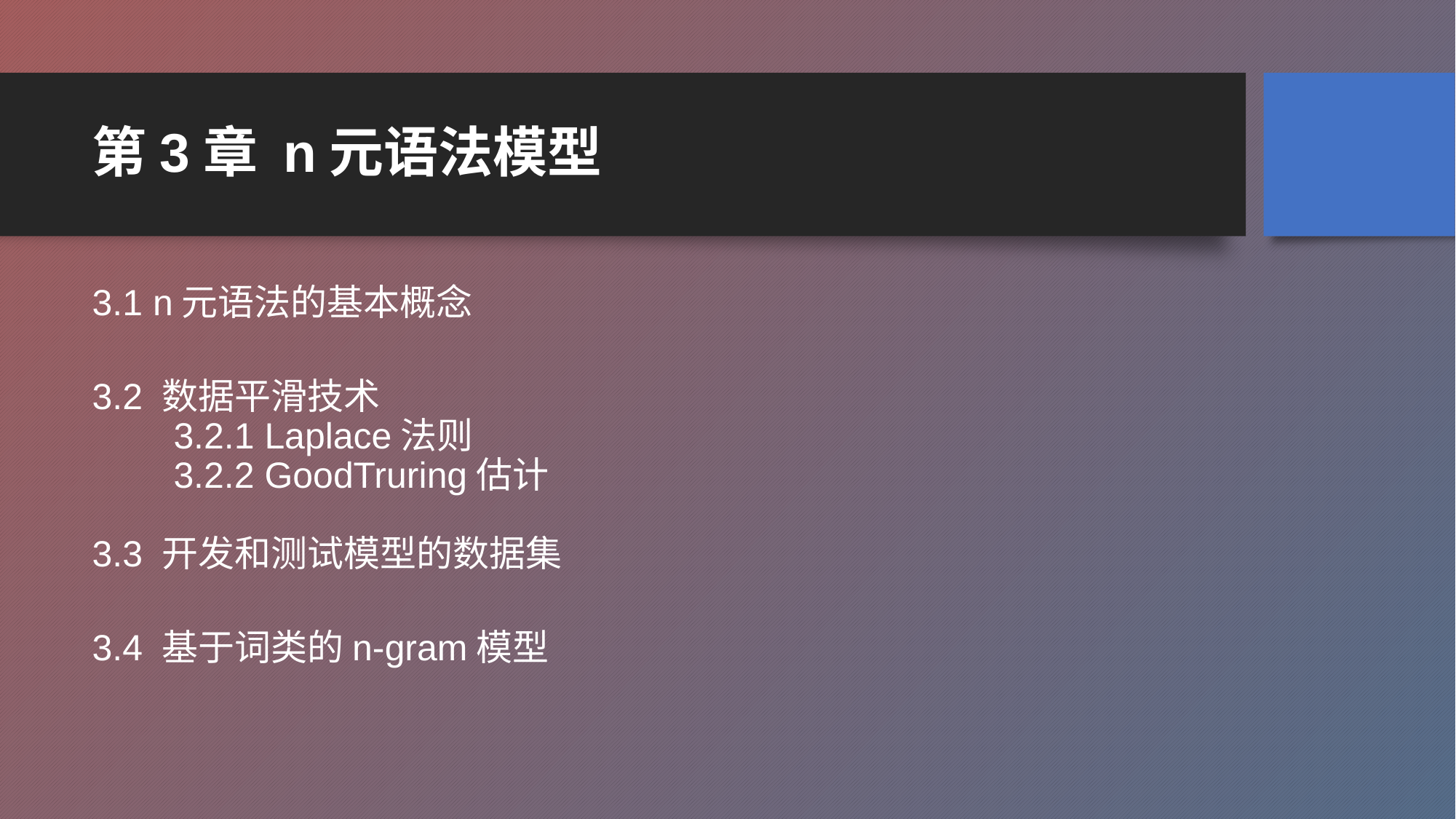

# 第3章 n元语法模型
3.1 n元语法的基本概念
3.2 数据平滑技术
　　3.2.1 Laplace法则
　　3.2.2 GoodTruring估计
3.3 开发和测试模型的数据集
3.4 基于词类的n-gram模型